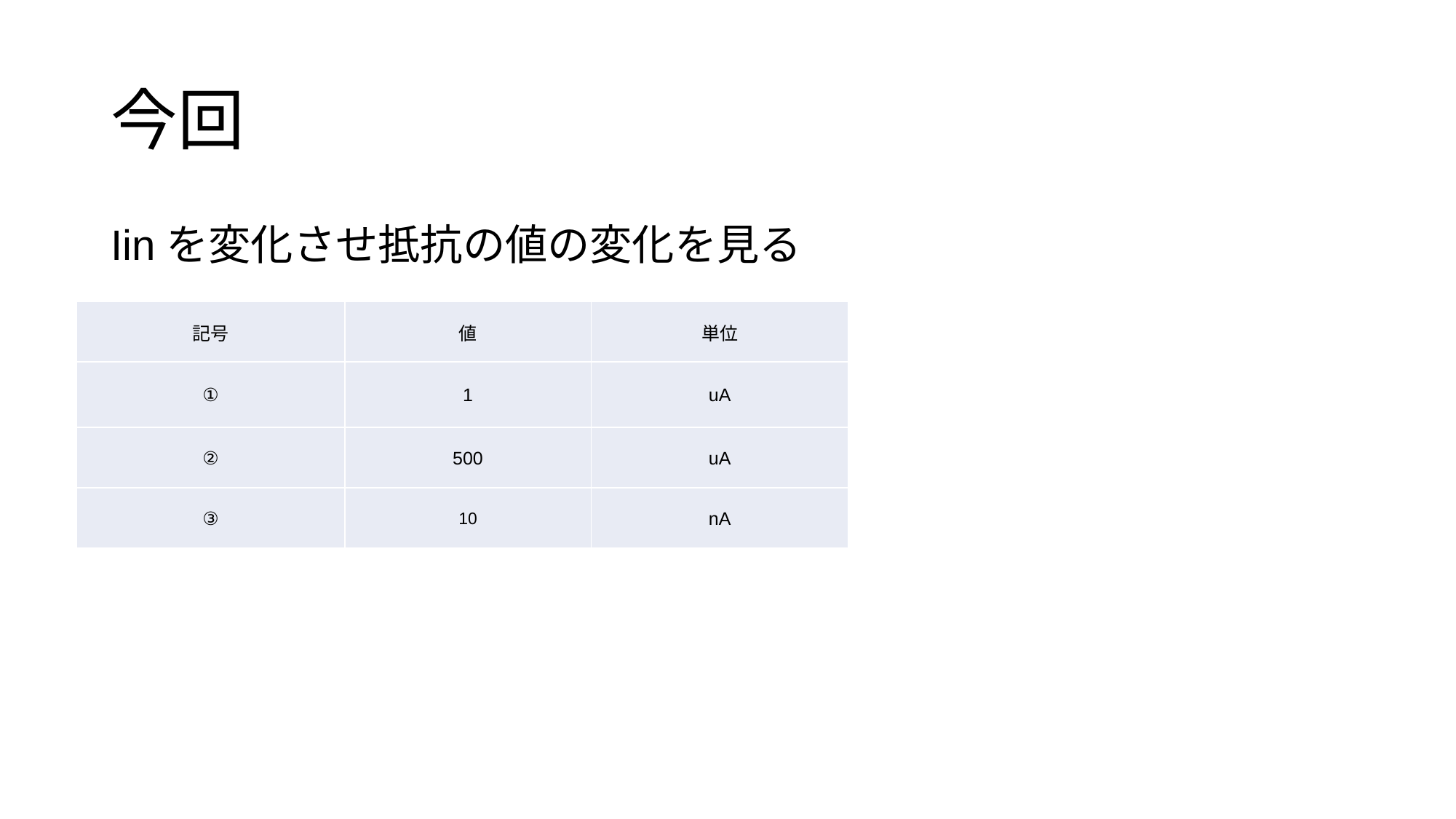

# 今回
Iinを変化させ抵抗の値の変化を見る

| 記号 | 値 | 単位 |
| --- | --- | --- |
| ① | 1 | uA |
| ② | 500 | uA |
| ③ | 10 | nA |